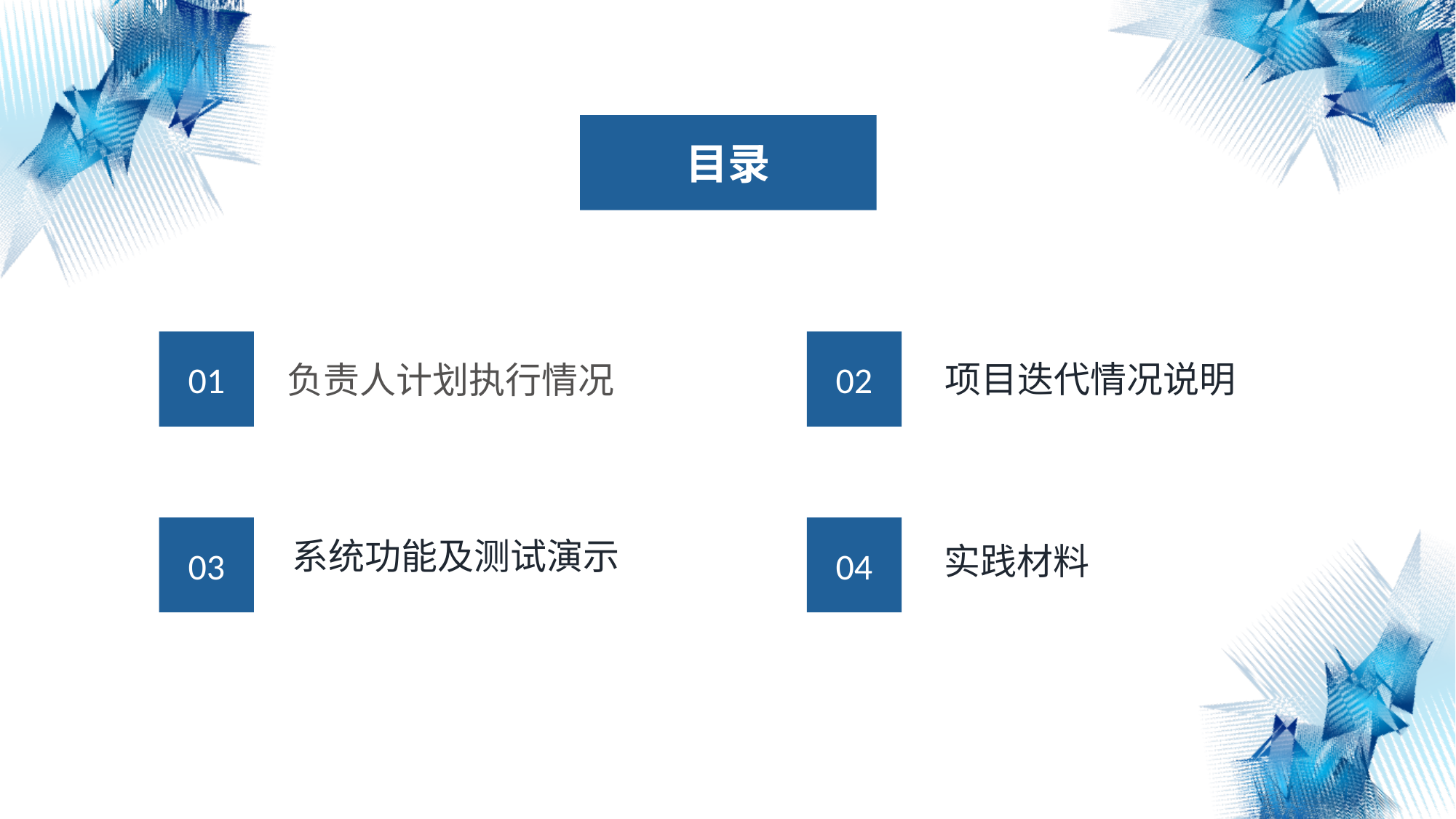

目录
01
02
项目迭代情况说明
负责人计划执行情况
03
04
系统功能及测试演示
实践材料